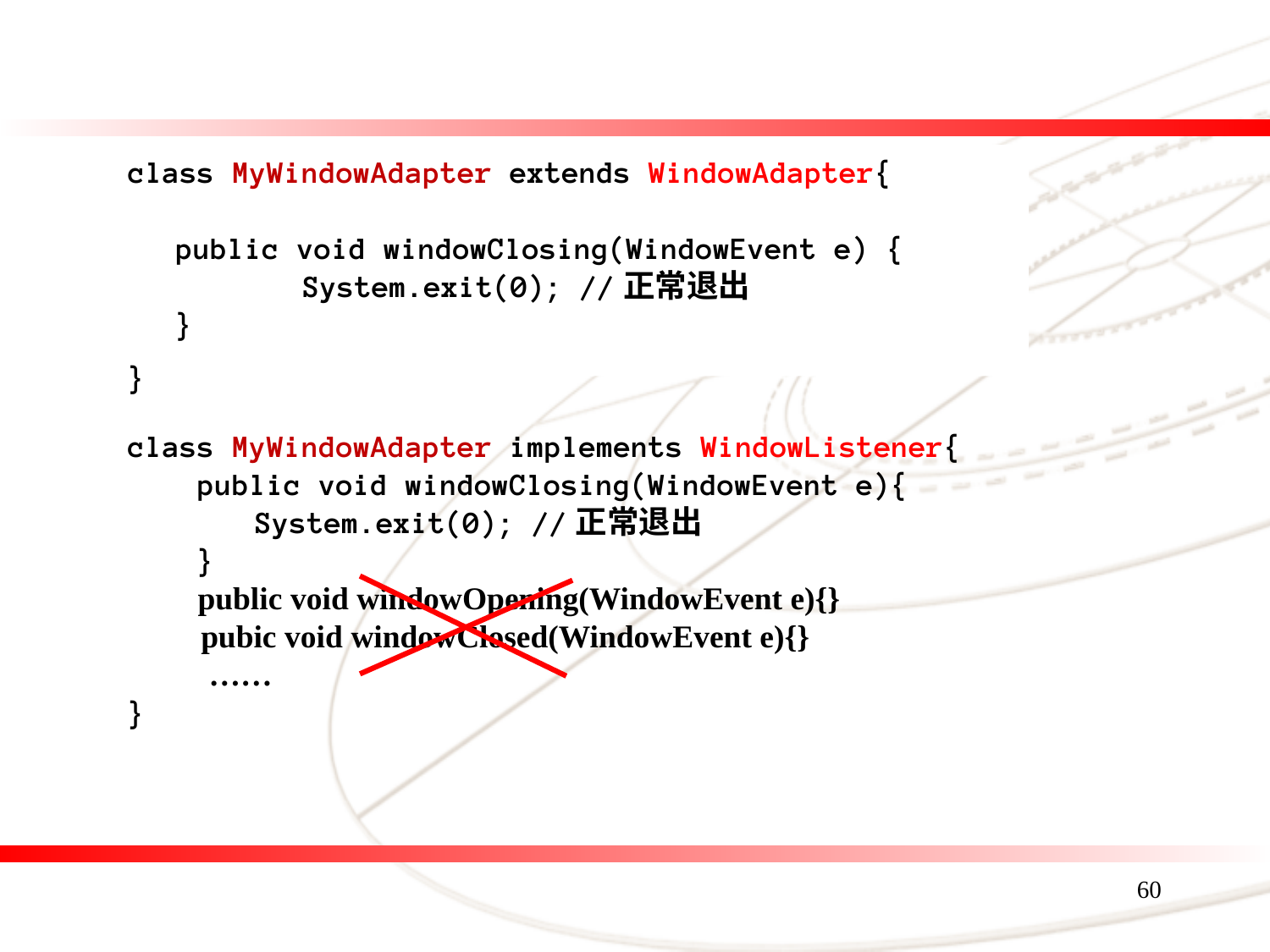

class MyWindowAdapter extends WindowAdapter{
	public void windowClosing(WindowEvent e) {
		System.exit(0); //正常退出
	}
}
class MyWindowAdapter implements WindowListener{
    public void windowClosing(WindowEvent e){
	System.exit(0); //正常退出
    }
    public void windowOpening(WindowEvent e){}
         pubic void windowClosed(WindowEvent e){}
          ……
}

60